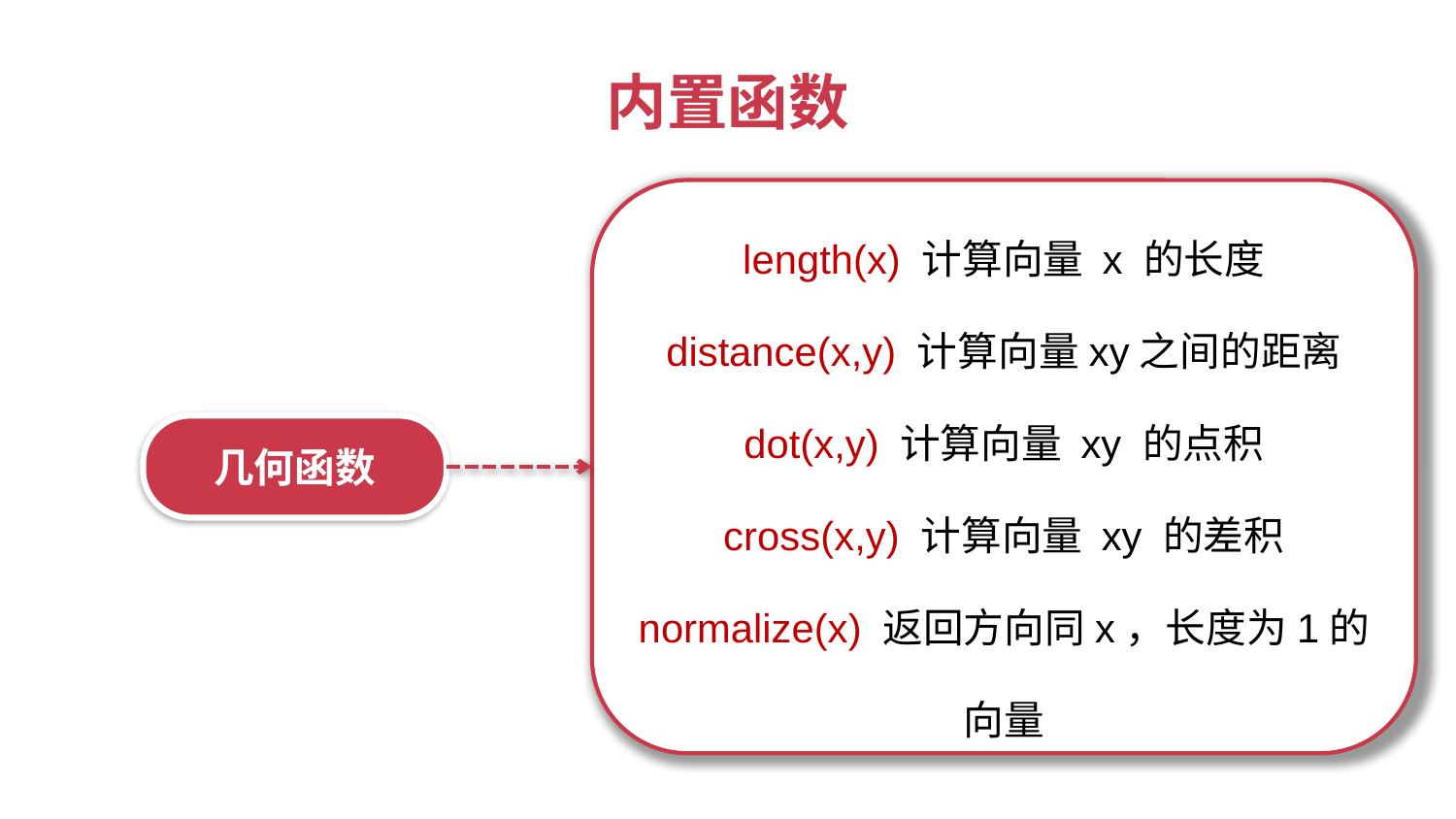

内置函数
length(x) 计算向量 x 的长度
distance(x,y) 计算向量xy之间的距离
dot(x,y) 计算向量 xy 的点积
cross(x,y) 计算向量 xy 的差积
normalize(x) 返回方向同x，长度为1的向量
几何函数